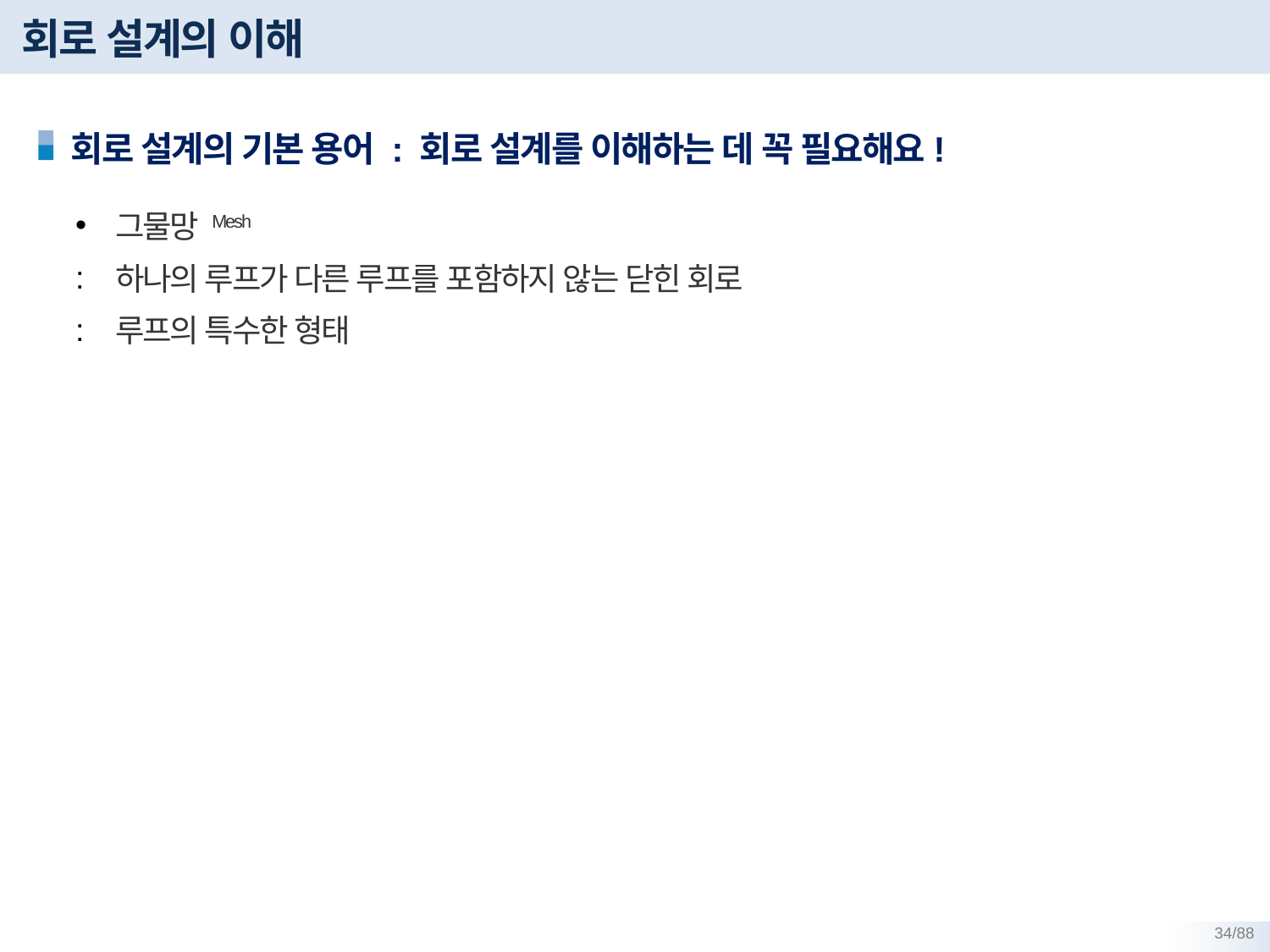

# 회로 설계의 이해
회로 설계의 기본 용어 : 회로 설계를 이해하는 데 꼭 필요해요!

그물망 Mesh
하나의 루프가 다른 루프를 포함하지 않는 닫힌 회로
루프의 특수한 형태